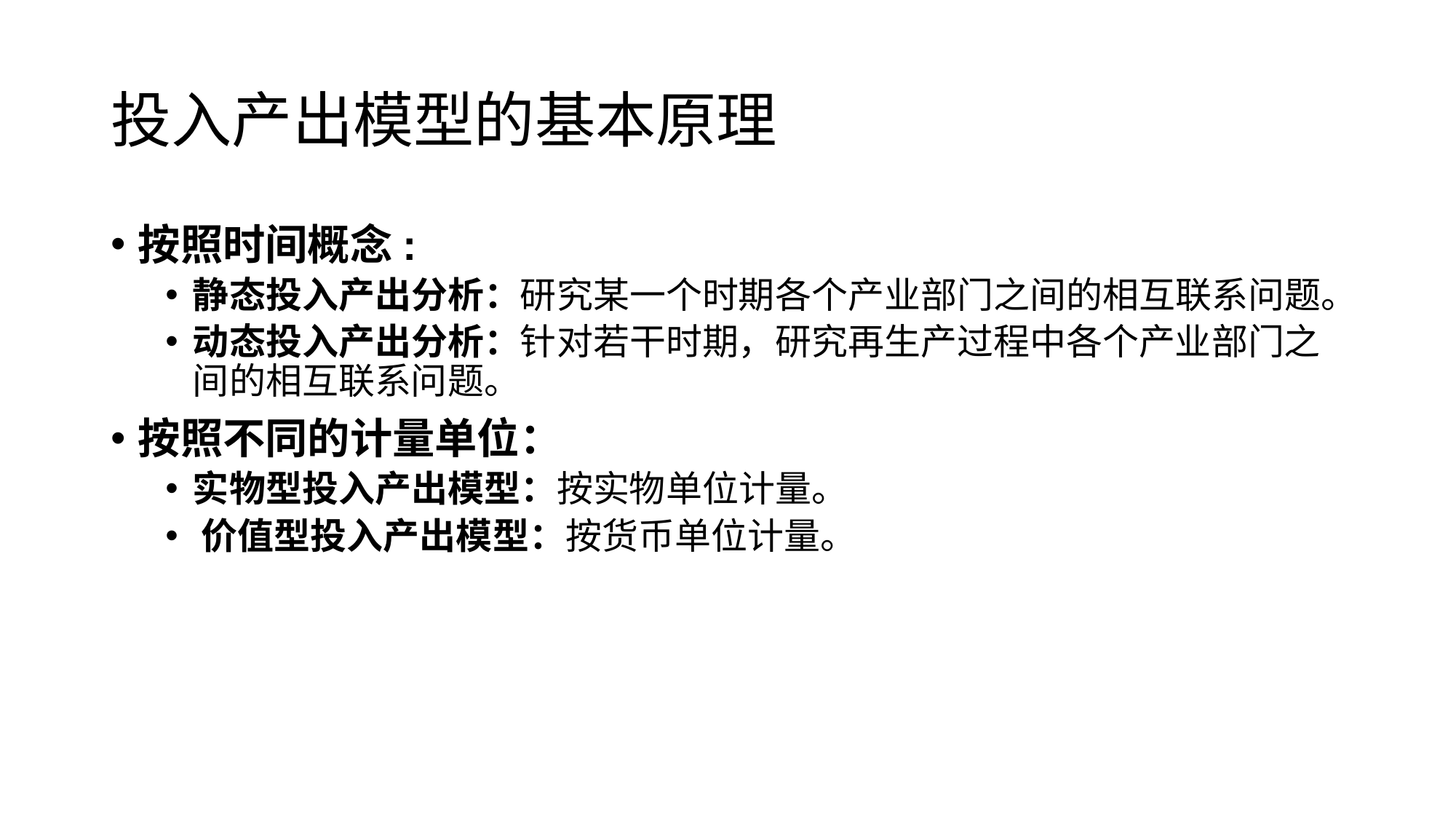

# 投入产出模型的基本原理
按照时间概念:
静态投入产出分析：研究某一个时期各个产业部门之间的相互联系问题。
动态投入产出分析：针对若干时期，研究再生产过程中各个产业部门之间的相互联系问题。
按照不同的计量单位：
实物型投入产出模型：按实物单位计量。
价值型投入产出模型：按货币单位计量。